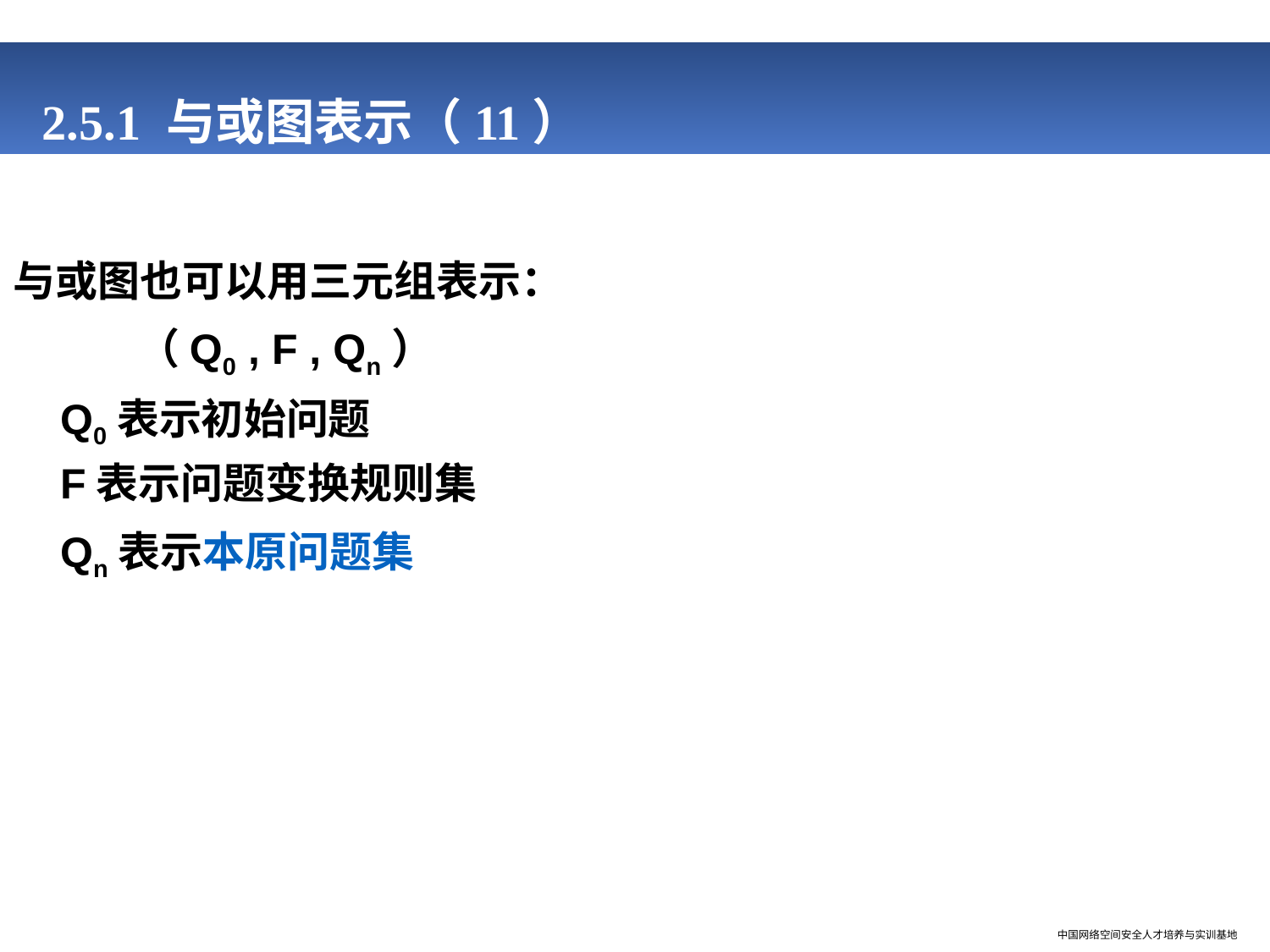

# 2.5.1 与或图表示（11）
与或图也可以用三元组表示：
            （Q0 , F , Qn）
    Q0表示初始问题
    F表示问题变换规则集
    Qn表示本原问题集